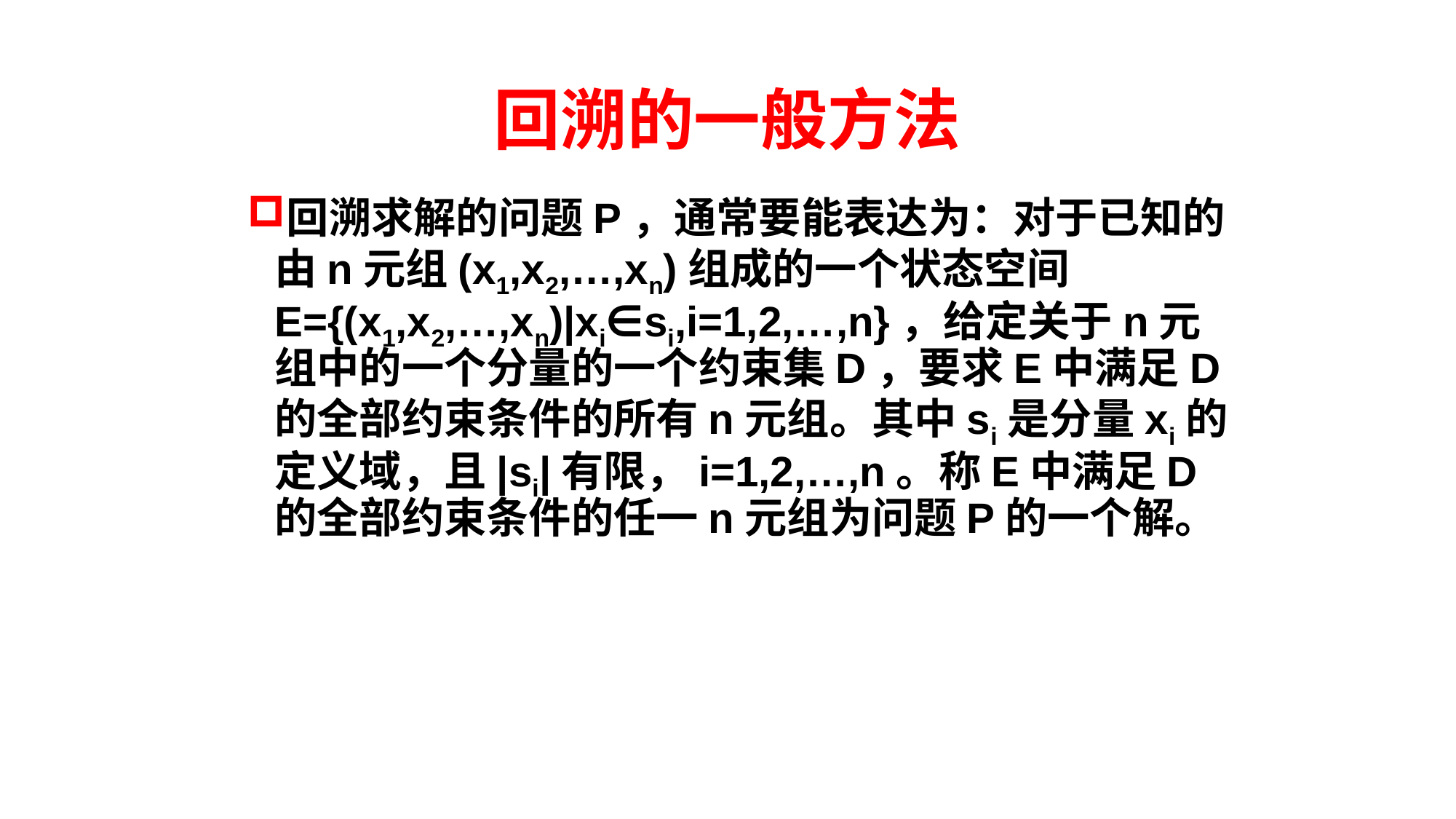

# 回溯的一般方法
回溯求解的问题P，通常要能表达为：对于已知的由n元组(x1,x2,…,xn)组成的一个状态空间E={(x1,x2,…,xn)|xi∈si,i=1,2,…,n}，给定关于n元组中的一个分量的一个约束集D，要求E中满足D的全部约束条件的所有n元组。其中si是分量xi的定义域，且|si|有限，i=1,2,…,n。称E中满足D的全部约束条件的任一n元组为问题P的一个解。